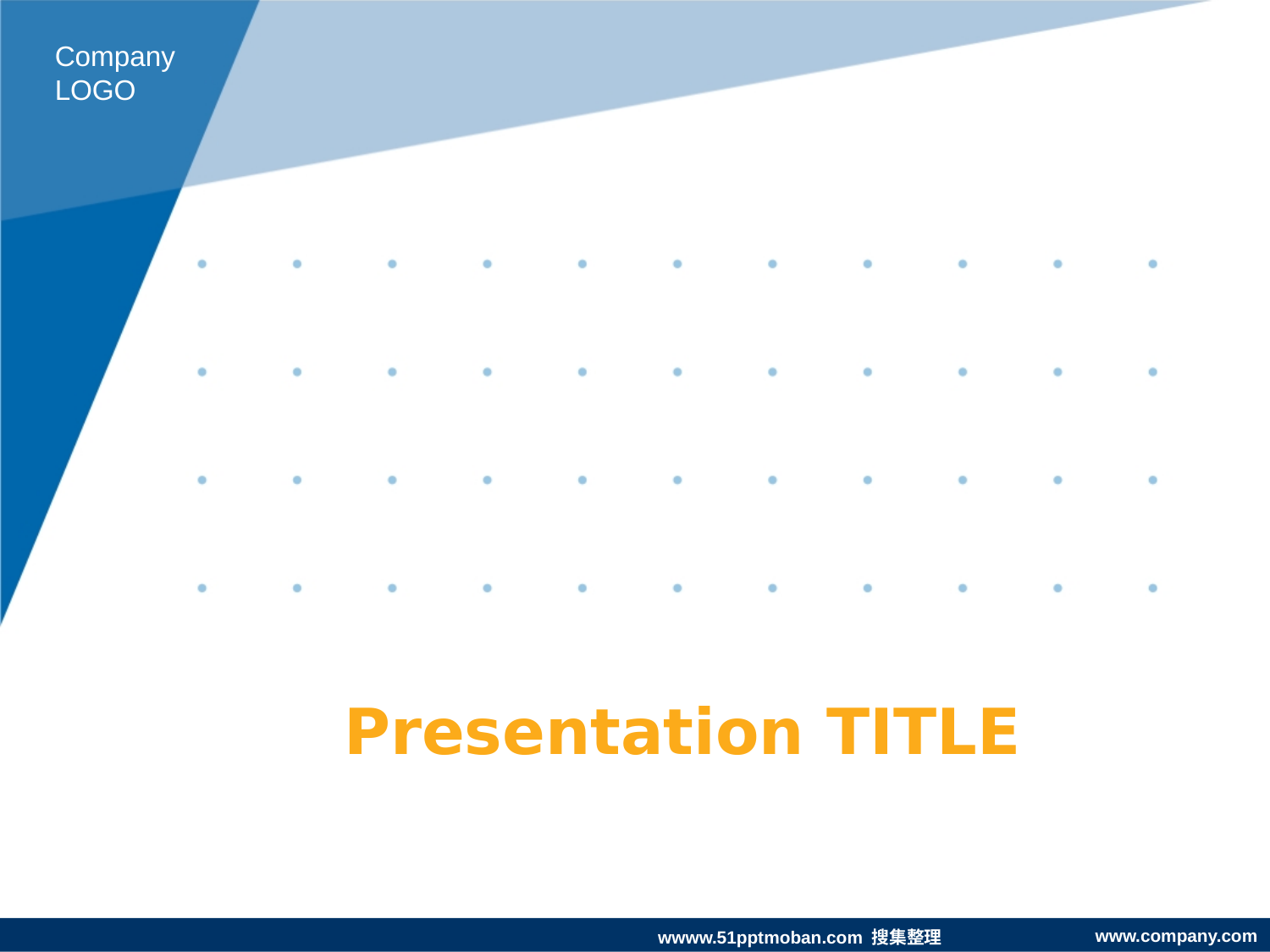

Company LOGO
# Presentation TITLE
wwww.51pptmoban.com 搜集整理